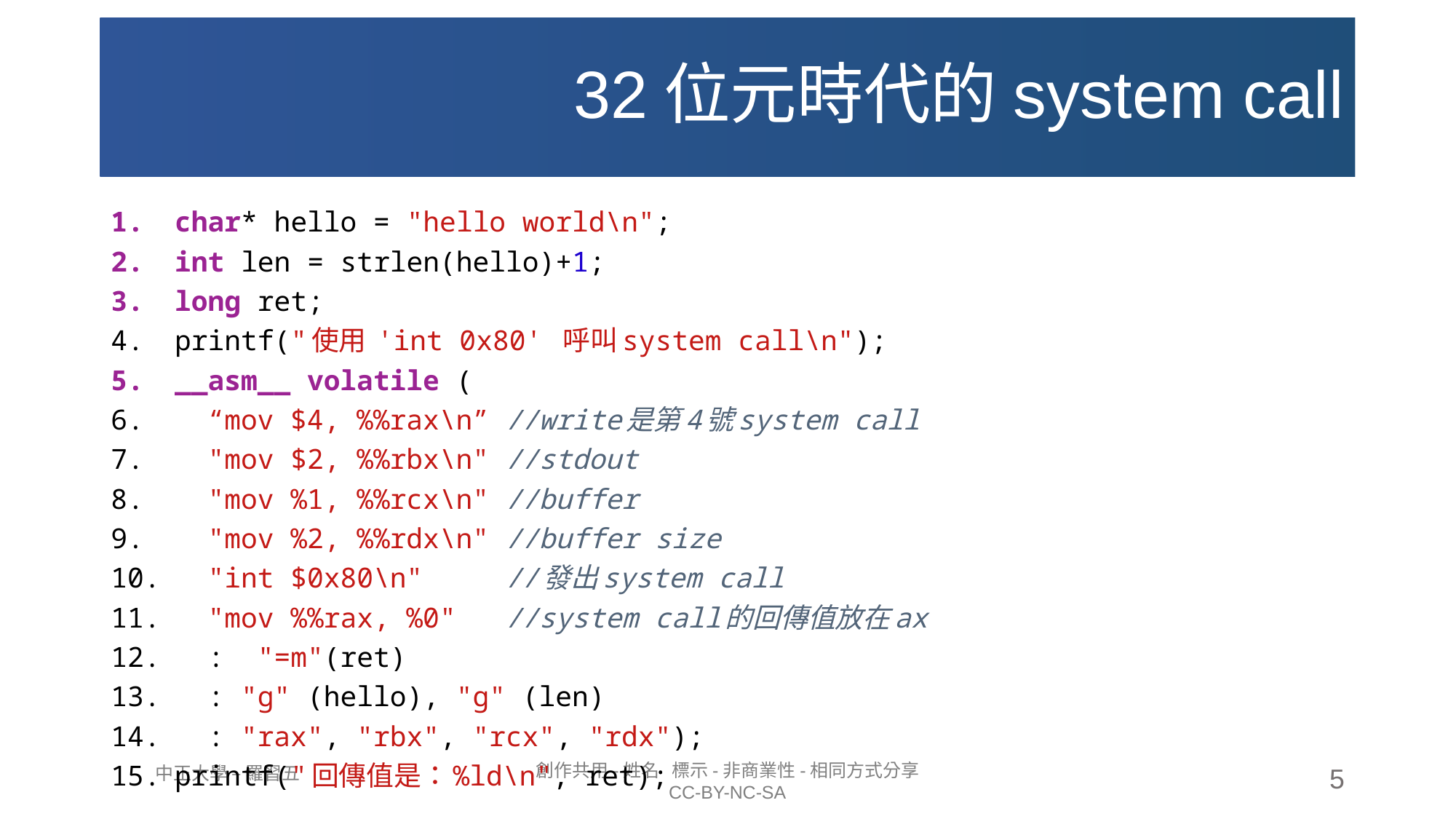

# 32位元時代的system call
char* hello = "hello world\n";
int len = strlen(hello)+1;
long ret;
printf("使用 'int 0x80' 呼叫system call\n");
__asm__ volatile (
  “mov $4, %%rax\n” //write是第4號system call
  "mov $2, %%rbx\n" //stdout
  "mov %1, %%rcx\n" //buffer
  "mov %2, %%rdx\n" //buffer size
  "int $0x80\n"     //發出system call
  "mov %%rax, %0"   //system call的回傳值放在ax
  :  "=m"(ret)
  : "g" (hello), "g" (len)
  : "rax", "rbx", "rcx", "rdx");
printf("回傳值是：%ld\n", ret);